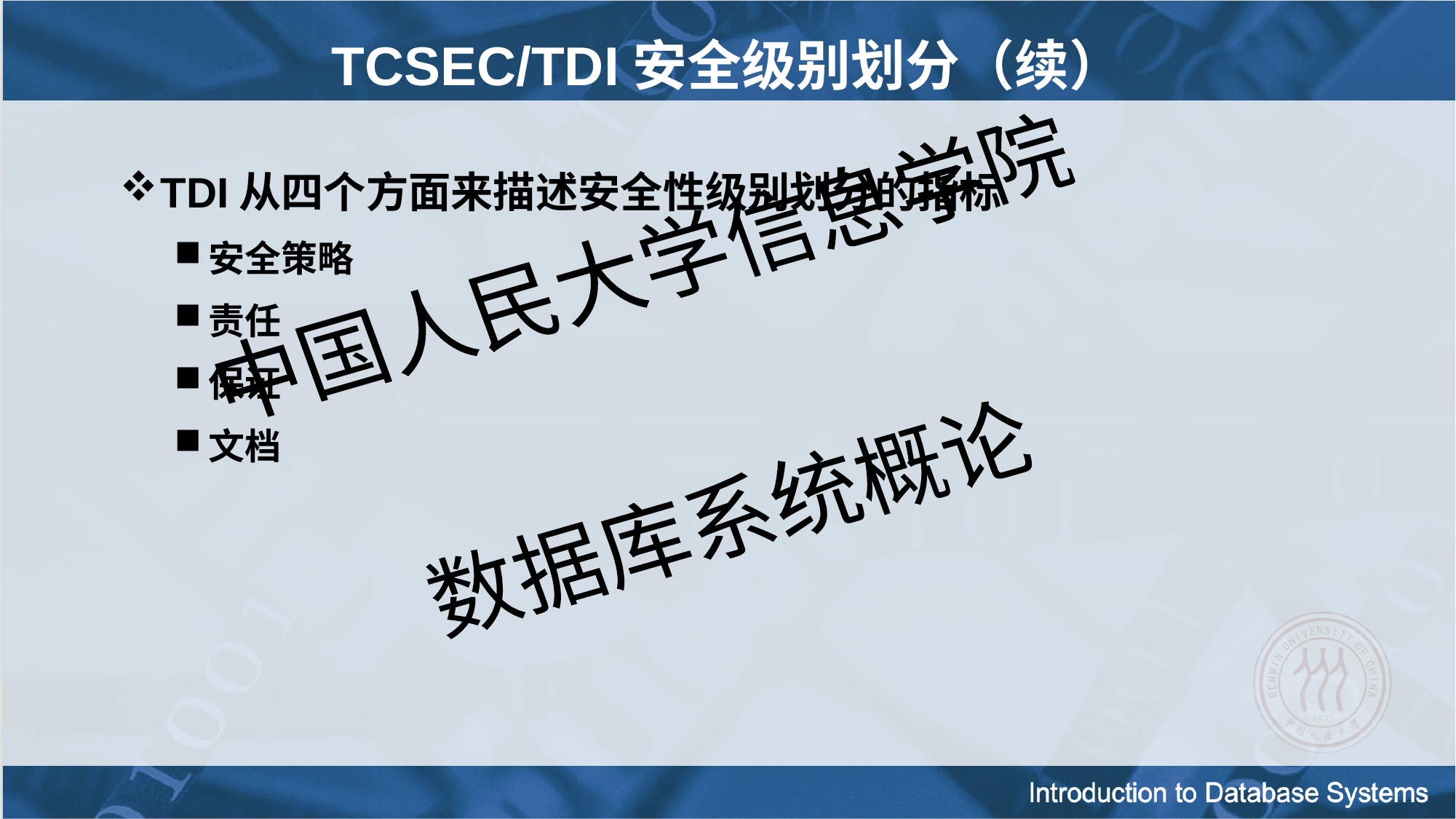

TCSEC/TDI安全级别划分（续）
TDI从四个方面来描述安全性级别划分的指标
安全策略
责任
保证
文档